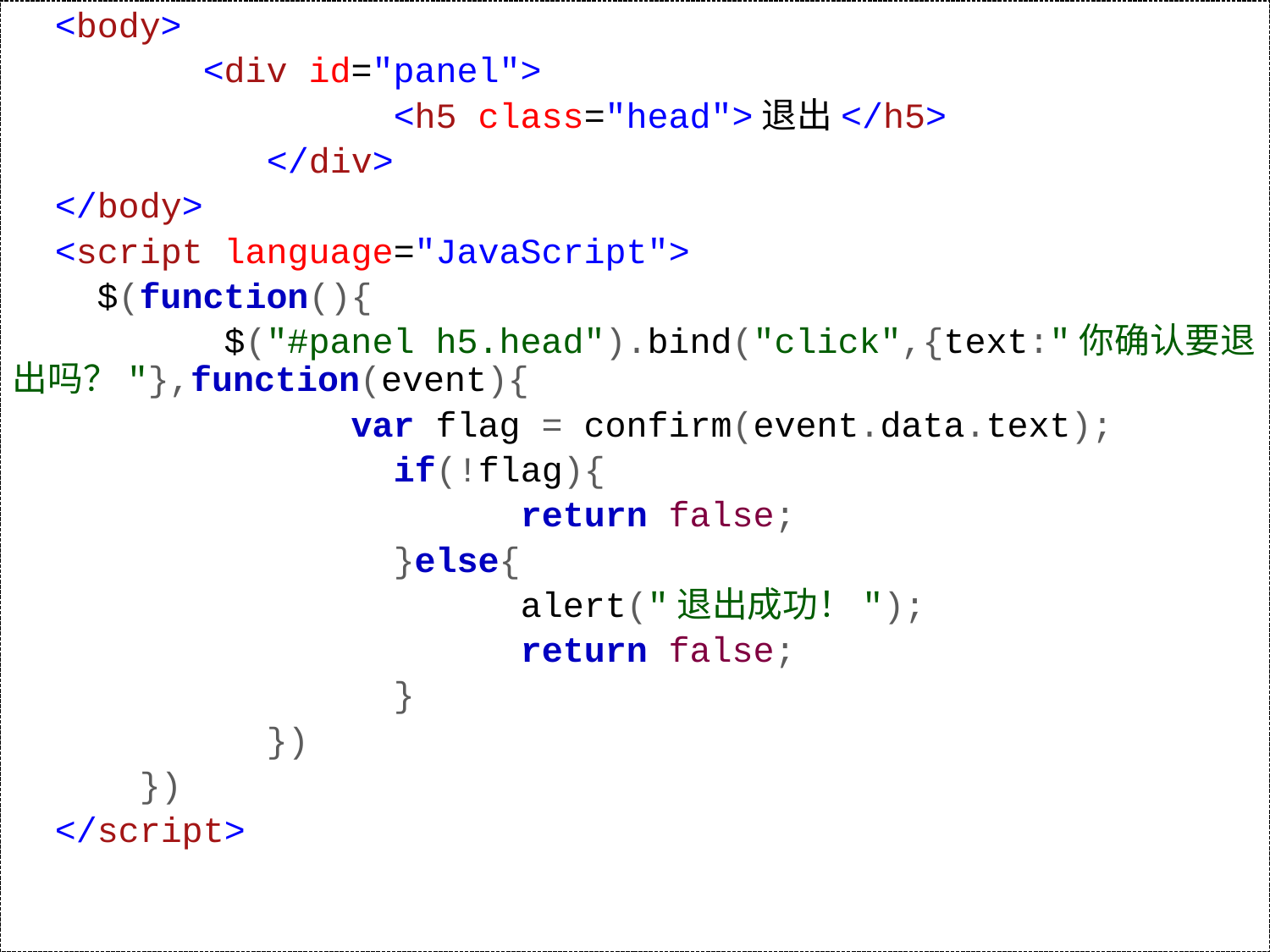

jQuery 中的事件
  <body>
  	   <div id="panel">
			<h5 class="head">退出</h5>
		</div>
  </body>
  <script language="JavaScript">
    $(function(){
	    $("#panel h5.head").bind("click",{text:"你确认要退出吗？"},function(event){
		    var flag = confirm(event.data.text);
			if(!flag){
				return false;
			}else{
				alert("退出成功！");
				return false;
			}
		})
	})
  </script>
事件绑定：传递参数
北京传智播客教育 www.itcast.cn